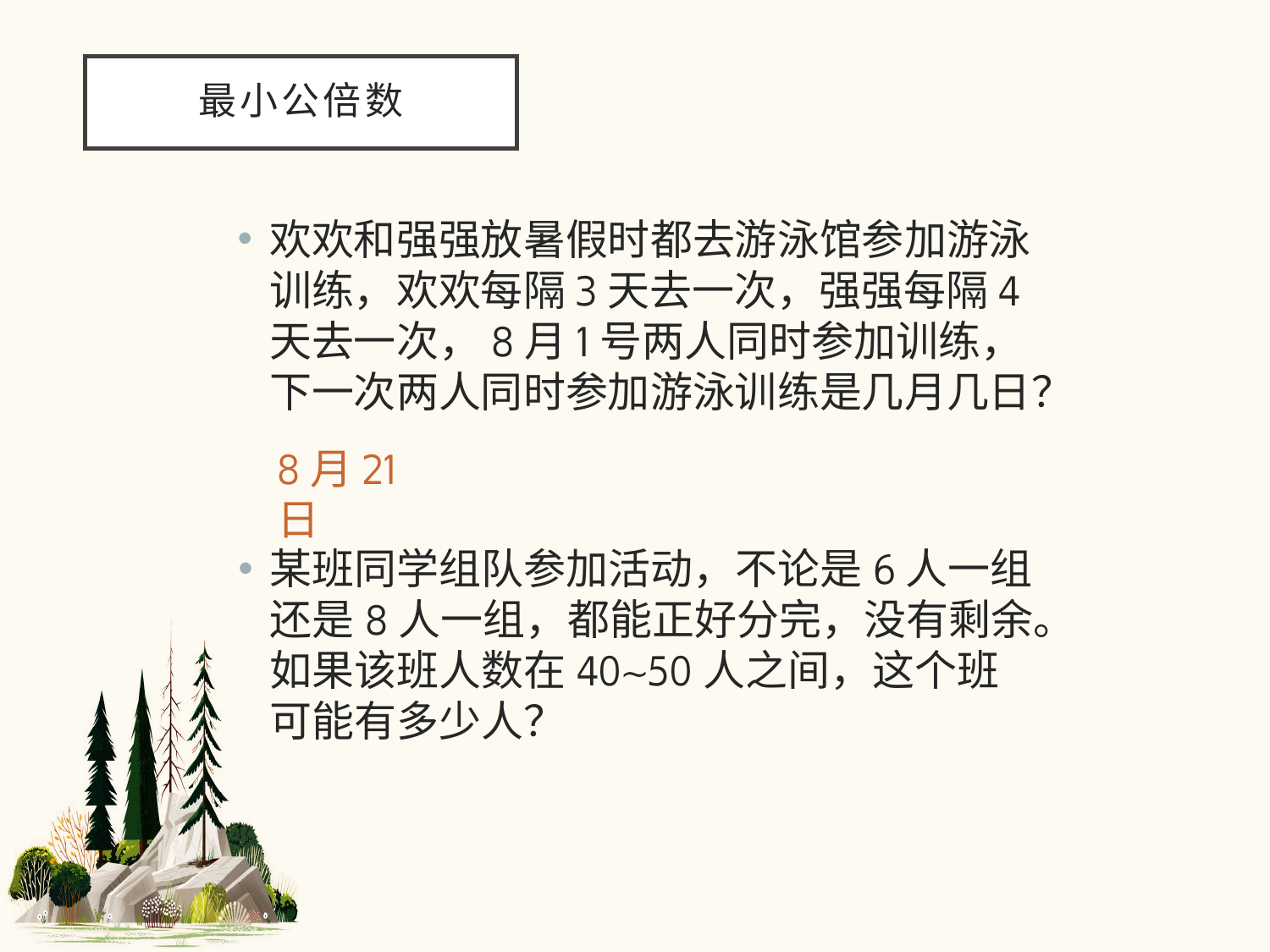

# 最小公倍数
欢欢和强强放暑假时都去游泳馆参加游泳训练，欢欢每隔3天去一次，强强每隔4天去一次，8月1号两人同时参加训练，下一次两人同时参加游泳训练是几月几日？
8月21日
某班同学组队参加活动，不论是6人一组还是8人一组，都能正好分完，没有剩余。如果该班人数在40~50人之间，这个班可能有多少人？